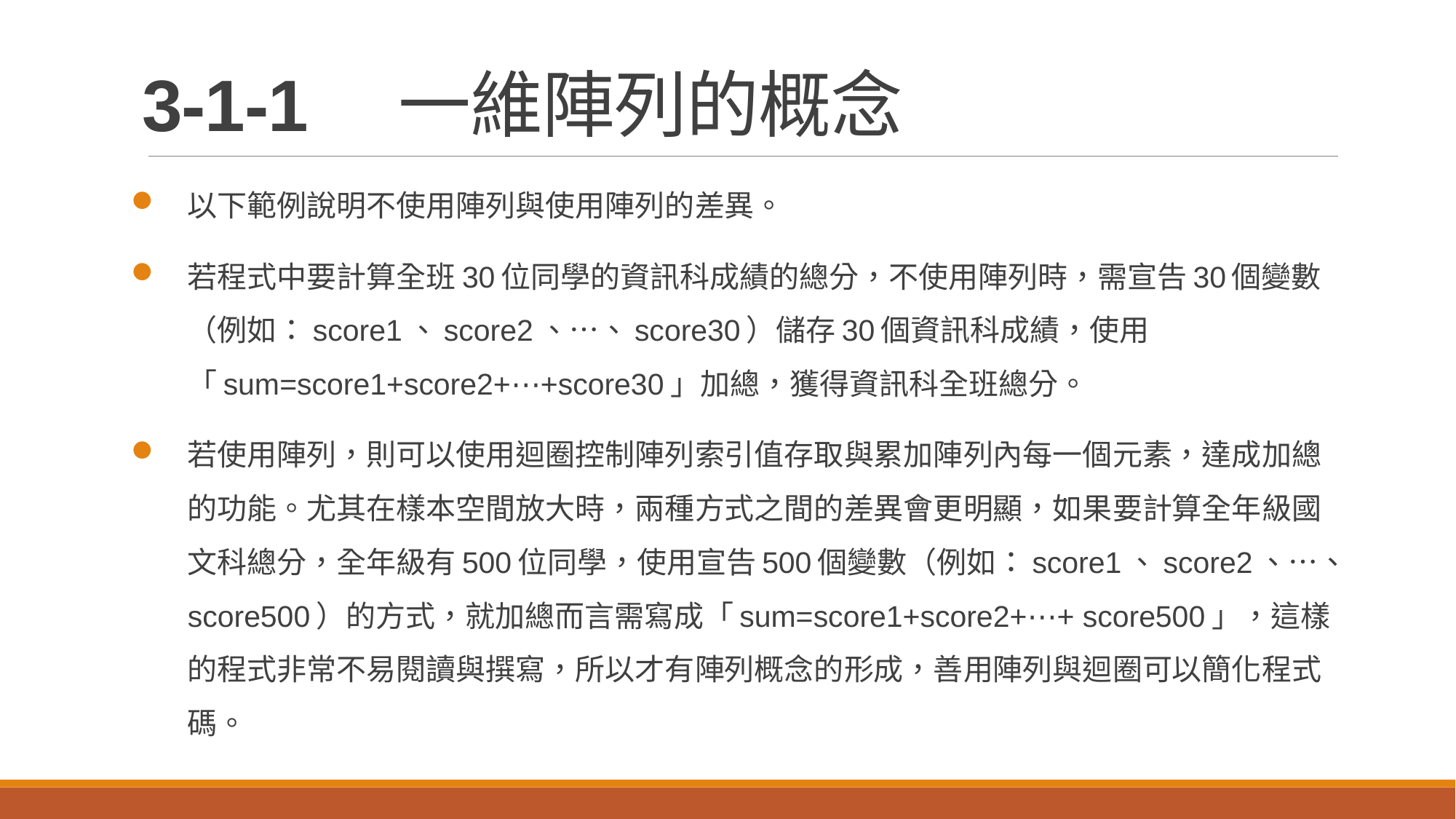

# 3-1-1　一維陣列的概念
以下範例說明不使用陣列與使用陣列的差異。
若程式中要計算全班30位同學的資訊科成績的總分，不使用陣列時，需宣告30個變數（例如：score1、score2、⋯、score30）儲存30個資訊科成績，使用「sum=score1+score2+⋯+score30」加總，獲得資訊科全班總分。
若使用陣列，則可以使用迴圈控制陣列索引值存取與累加陣列內每一個元素，達成加總的功能。尤其在樣本空間放大時，兩種方式之間的差異會更明顯，如果要計算全年級國文科總分，全年級有500位同學，使用宣告500個變數（例如：score1、score2、⋯、score500）的方式，就加總而言需寫成「sum=score1+score2+⋯+ score500」，這樣的程式非常不易閱讀與撰寫，所以才有陣列概念的形成，善用陣列與迴圈可以簡化程式碼。